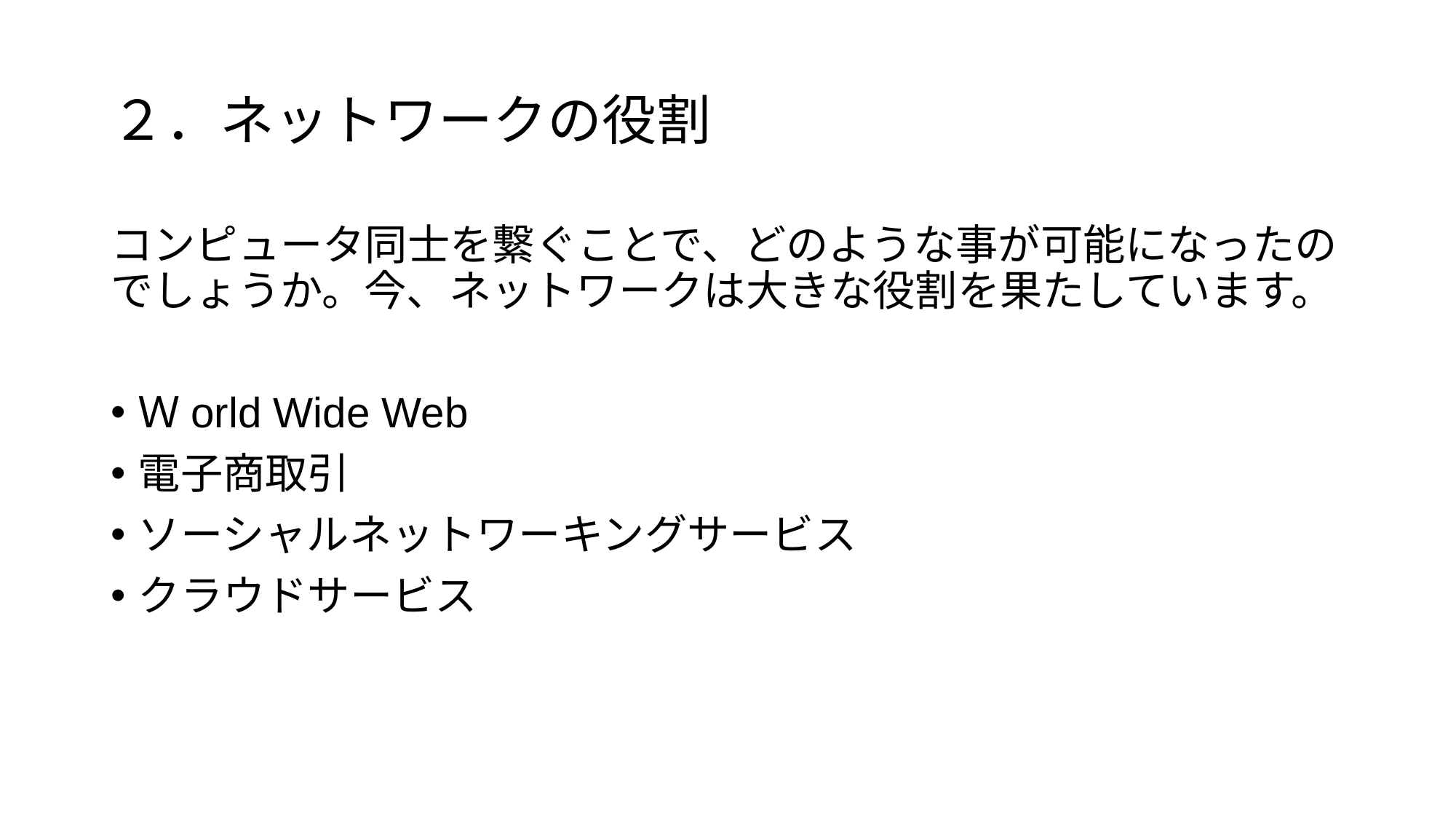

# ２．ネットワークの役割
コンピュータ同士を繋ぐことで、どのような事が可能になったのでしょうか。今、ネットワークは大きな役割を果たしています。

Ｗorld Wide Web
電子商取引
ソーシャルネットワーキングサービス
クラウドサービス